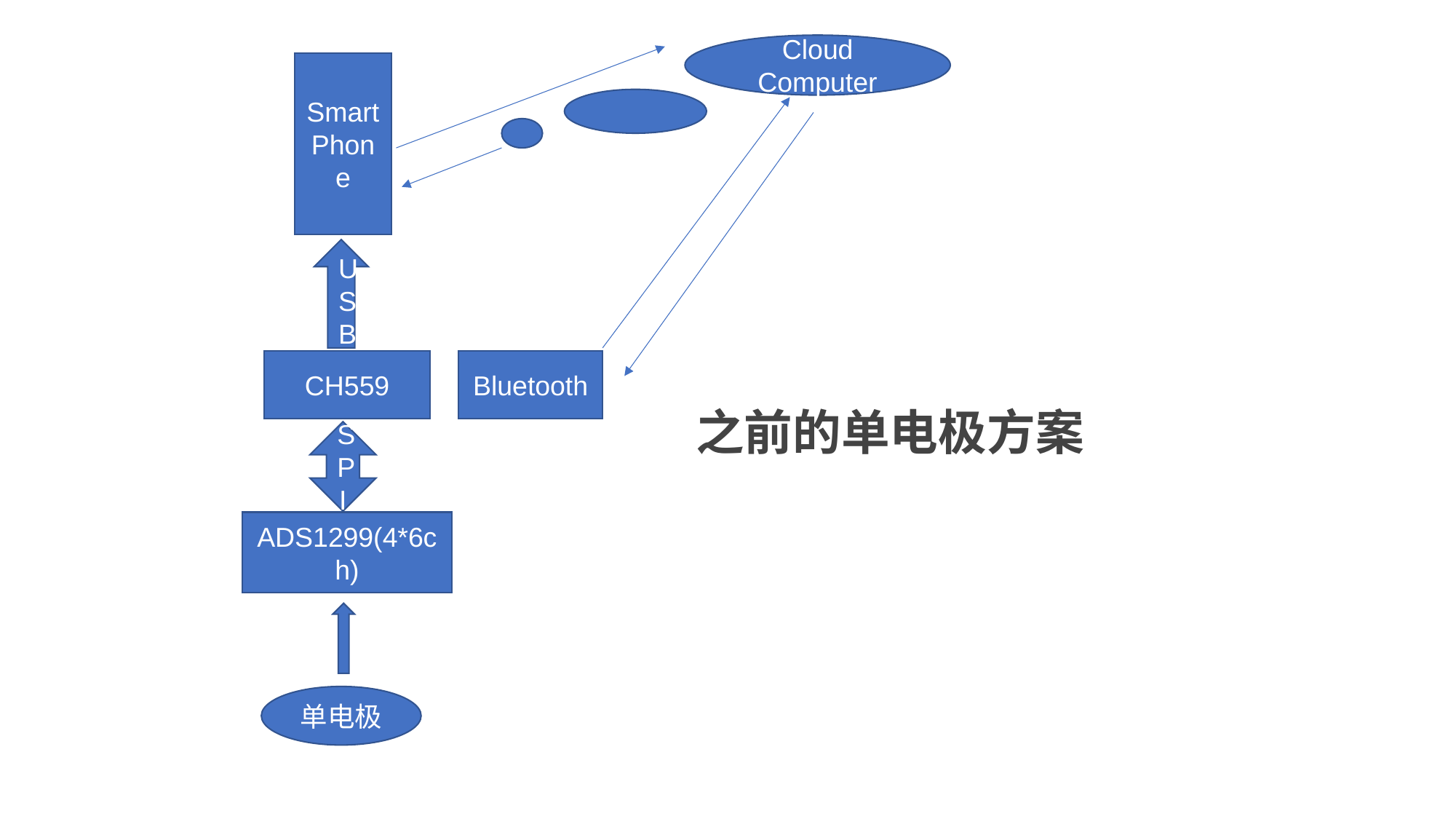

Cloud Computer
SmartPhone

USB
CH559
Bluetooth
之前的单电极方案
SPI
ADS1299(4*6ch)

单电极